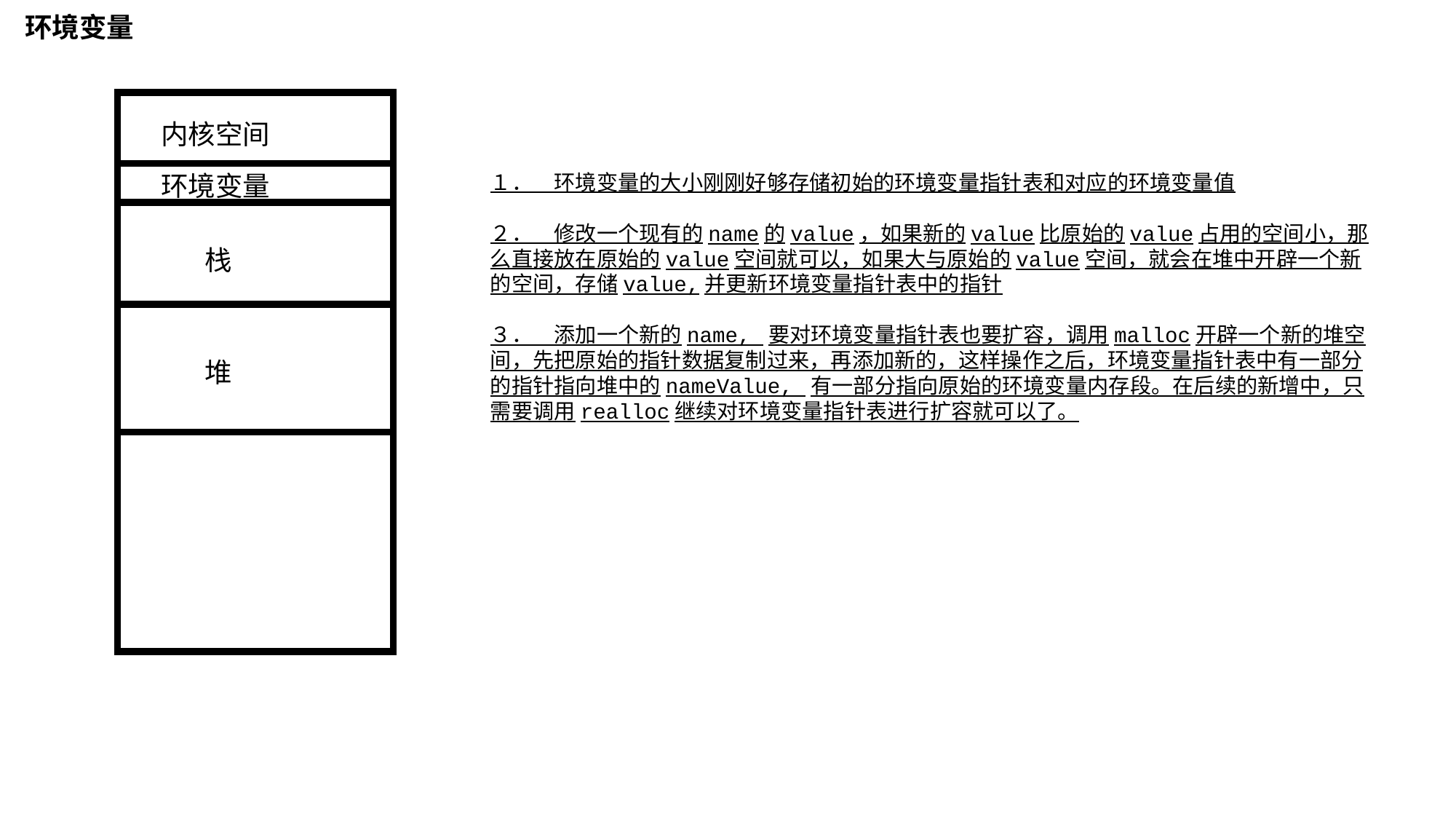

环境变量

内核空间
环境变量
１．　环境变量的大小刚刚好够存储初始的环境变量指针表和对应的环境变量值

２．　修改一个现有的name的value，如果新的value比原始的value占用的空间小，那么直接放在原始的value空间就可以，如果大与原始的value空间，就会在堆中开辟一个新的空间，存储value,并更新环境变量指针表中的指针

３．　添加一个新的name, 要对环境变量指针表也要扩容，调用malloc开辟一个新的堆空间，先把原始的指针数据复制过来，再添加新的，这样操作之后，环境变量指针表中有一部分的指针指向堆中的nameValue, 有一部分指向原始的环境变量内存段。在后续的新增中，只需要调用realloc继续对环境变量指针表进行扩容就可以了。

栈
堆